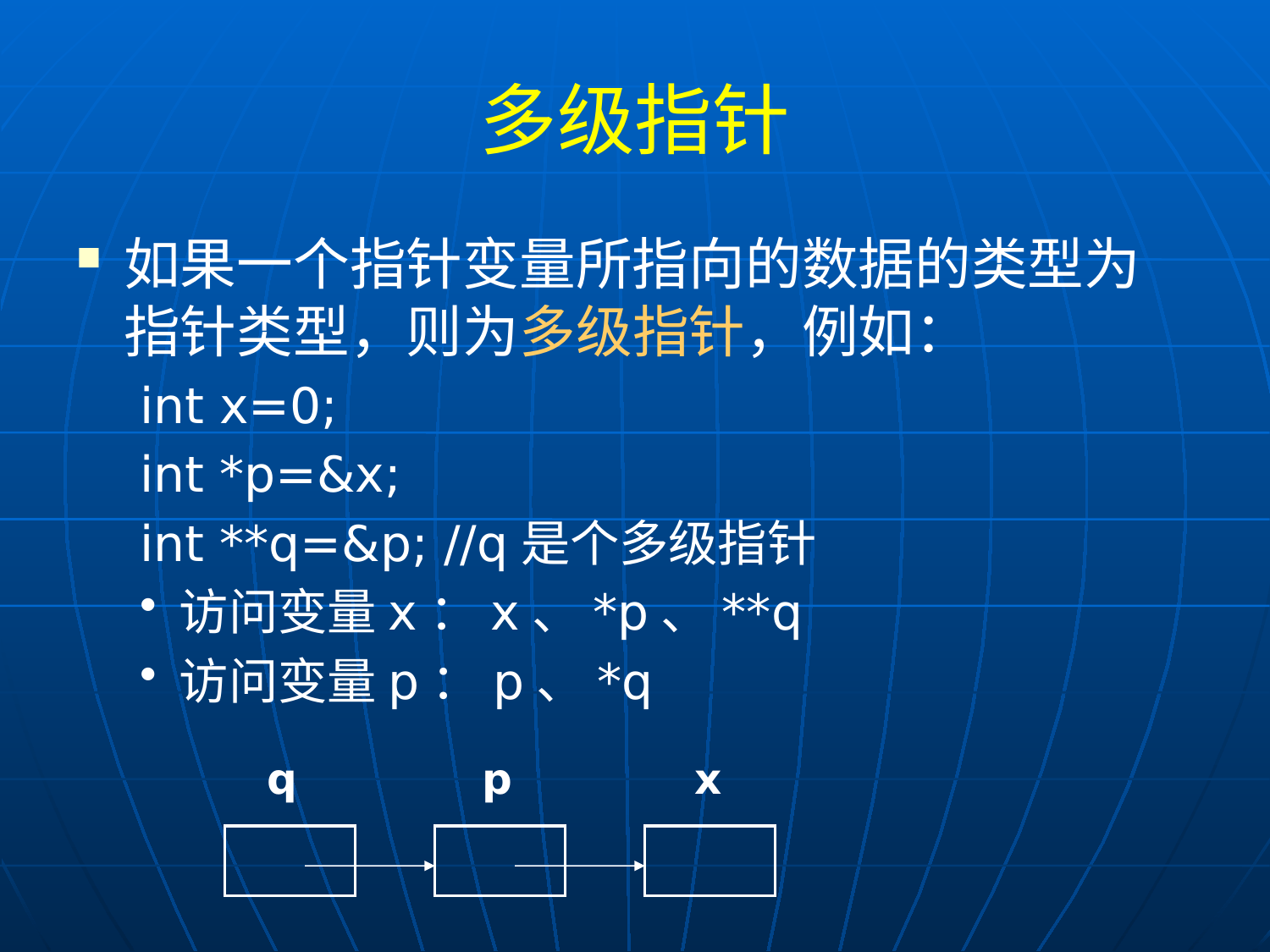

# 多级指针
如果一个指针变量所指向的数据的类型为指针类型，则为多级指针，例如：
int x=0;
int *p=&x;
int **q=&p; //q是个多级指针
访问变量x：x、*p、**q
访问变量p：p、*q
q
p
x